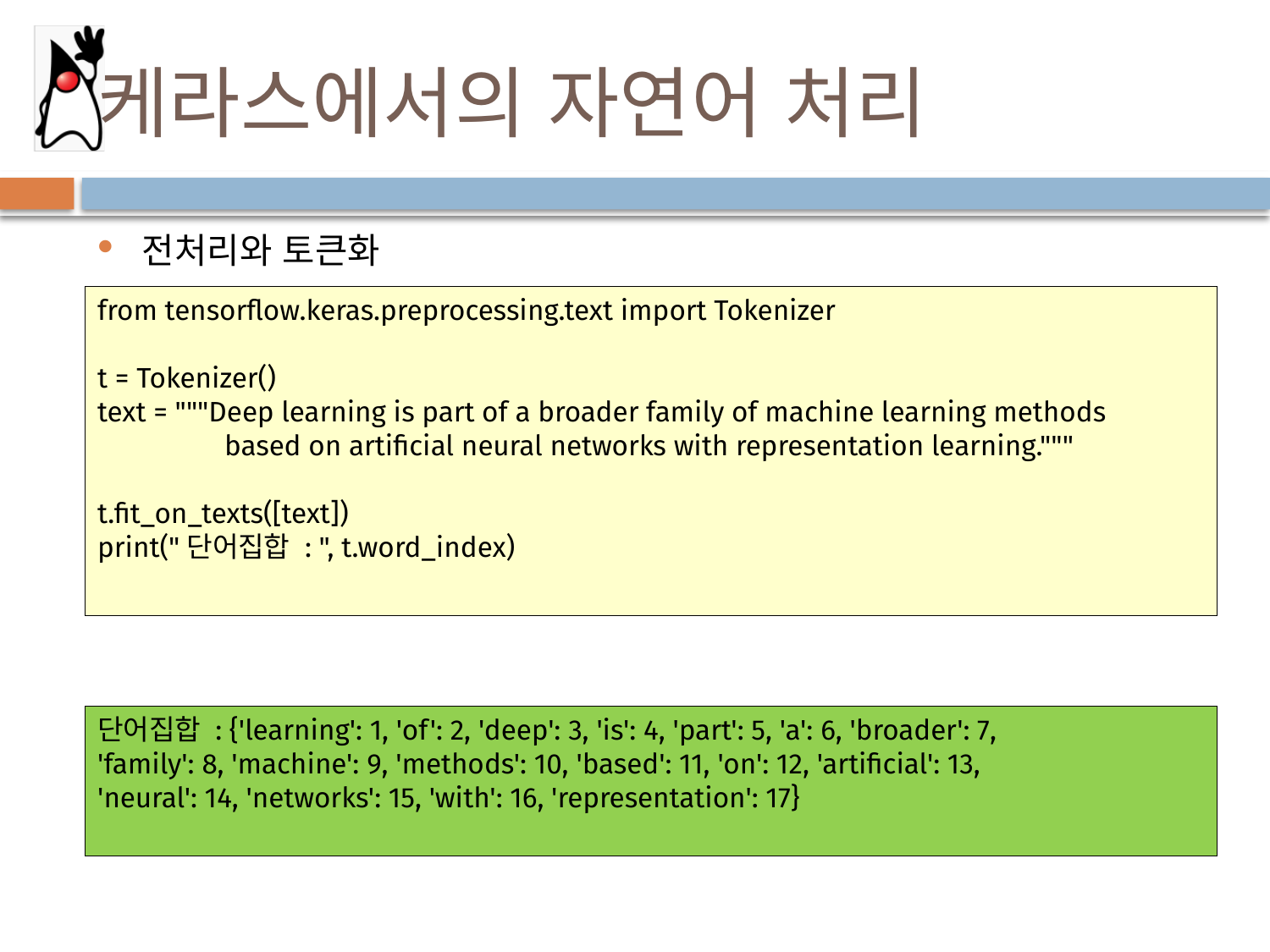

# 케라스에서의 자연어 처리
전처리와 토큰화
from tensorflow.keras.preprocessing.text import Tokenizer

t = Tokenizer()
text = """Deep learning is part of a broader family of machine learning methods
	based on artificial neural networks with representation learning."""

t.fit_on_texts([text])
print("단어집합 : ", t.word_index)
단어집합 : {'learning': 1, 'of': 2, 'deep': 3, 'is': 4, 'part': 5, 'a': 6, 'broader': 7,
'family': 8, 'machine': 9, 'methods': 10, 'based': 11, 'on': 12, 'artificial': 13,
'neural': 14, 'networks': 15, 'with': 16, 'representation': 17}